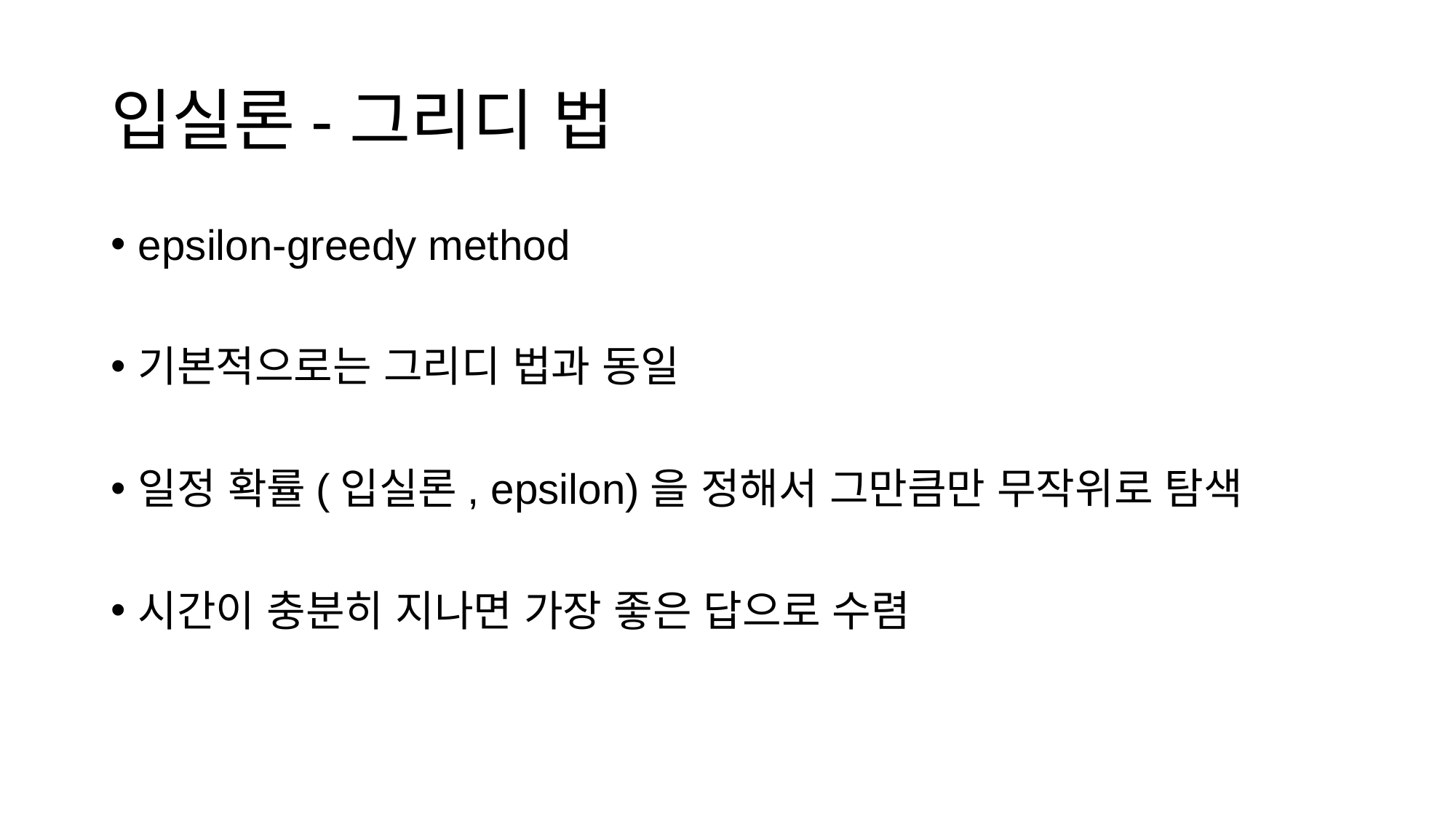

# 입실론-그리디 법
epsilon-greedy method

기본적으로는 그리디 법과 동일

일정 확률(입실론, epsilon)을 정해서 그만큼만 무작위로 탐색

시간이 충분히 지나면 가장 좋은 답으로 수렴